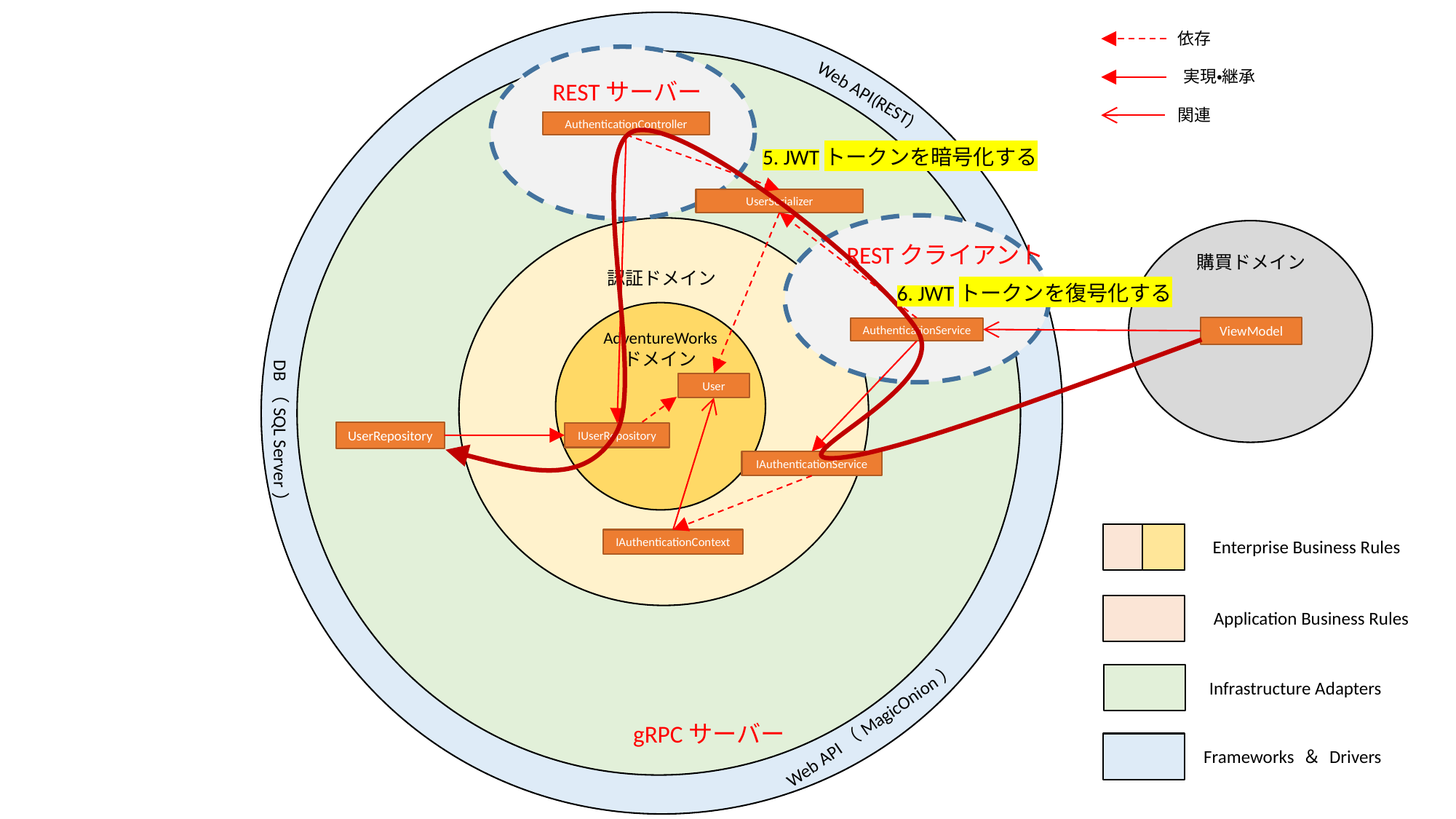

依存

実現・継承
RESTサーバー
Web API(REST)
関連
AuthenticationController

5. JWTトークンを暗号化する
UserSerializer

RESTクライアント
購買ドメイン
認証ドメイン
6. JWTトークンを復号化する

ViewModel
AuthenticationService
AdventureWorks
ドメイン
User
DB（SQL Server）
UserRepository
IUserRepository
IAuthenticationService

Enterprise Business Rules

IAuthenticationContext

Application Business Rules

Infrastructure Adapters
Web API（MagicOnion）
gRPCサーバー

Frameworks ＆ Drivers